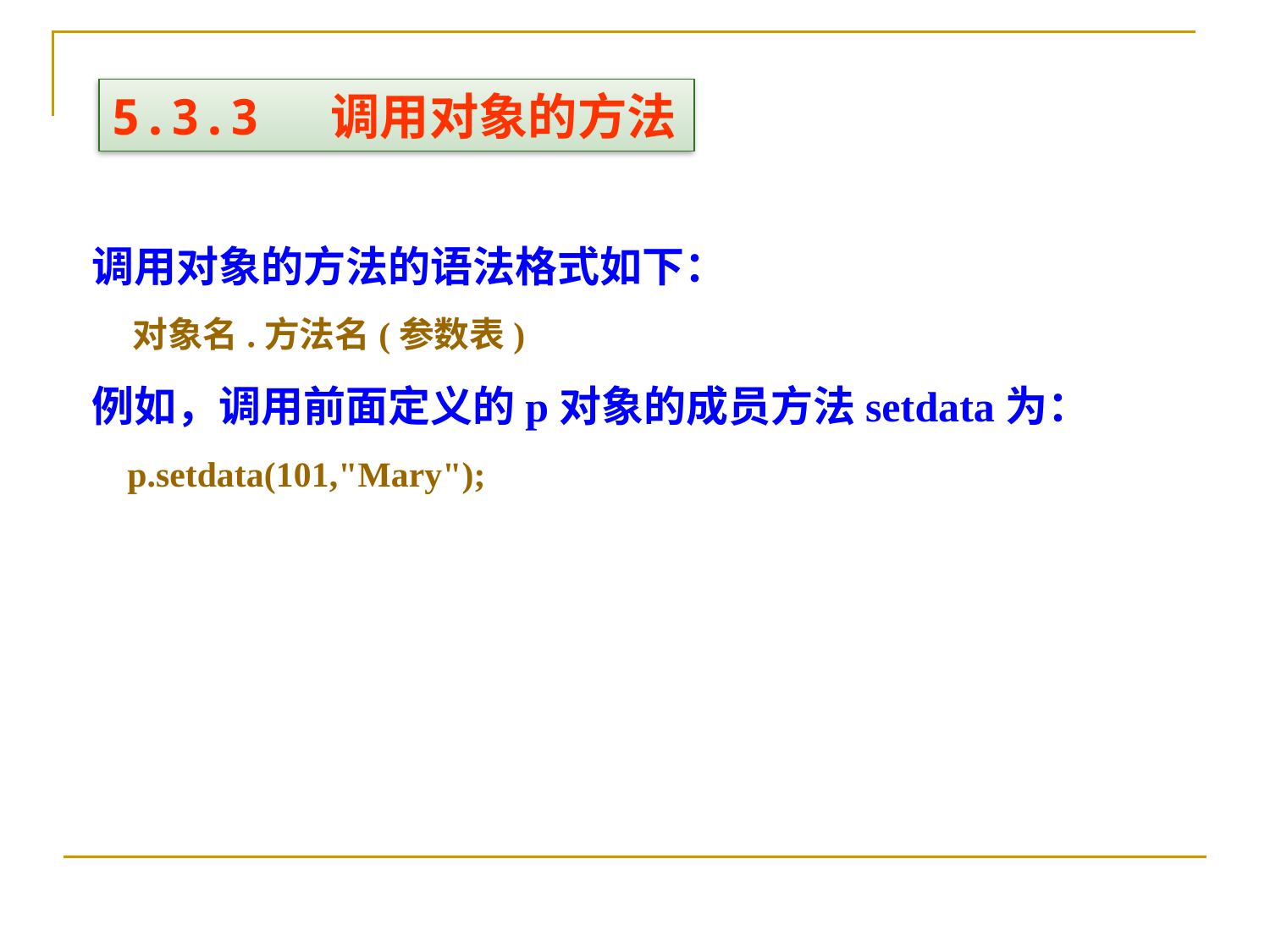

5.3.3  调用对象的方法
调用对象的方法的语法格式如下：
    对象名.方法名(参数表)
例如，调用前面定义的p对象的成员方法setdata为：
    p.setdata(101,"Mary");